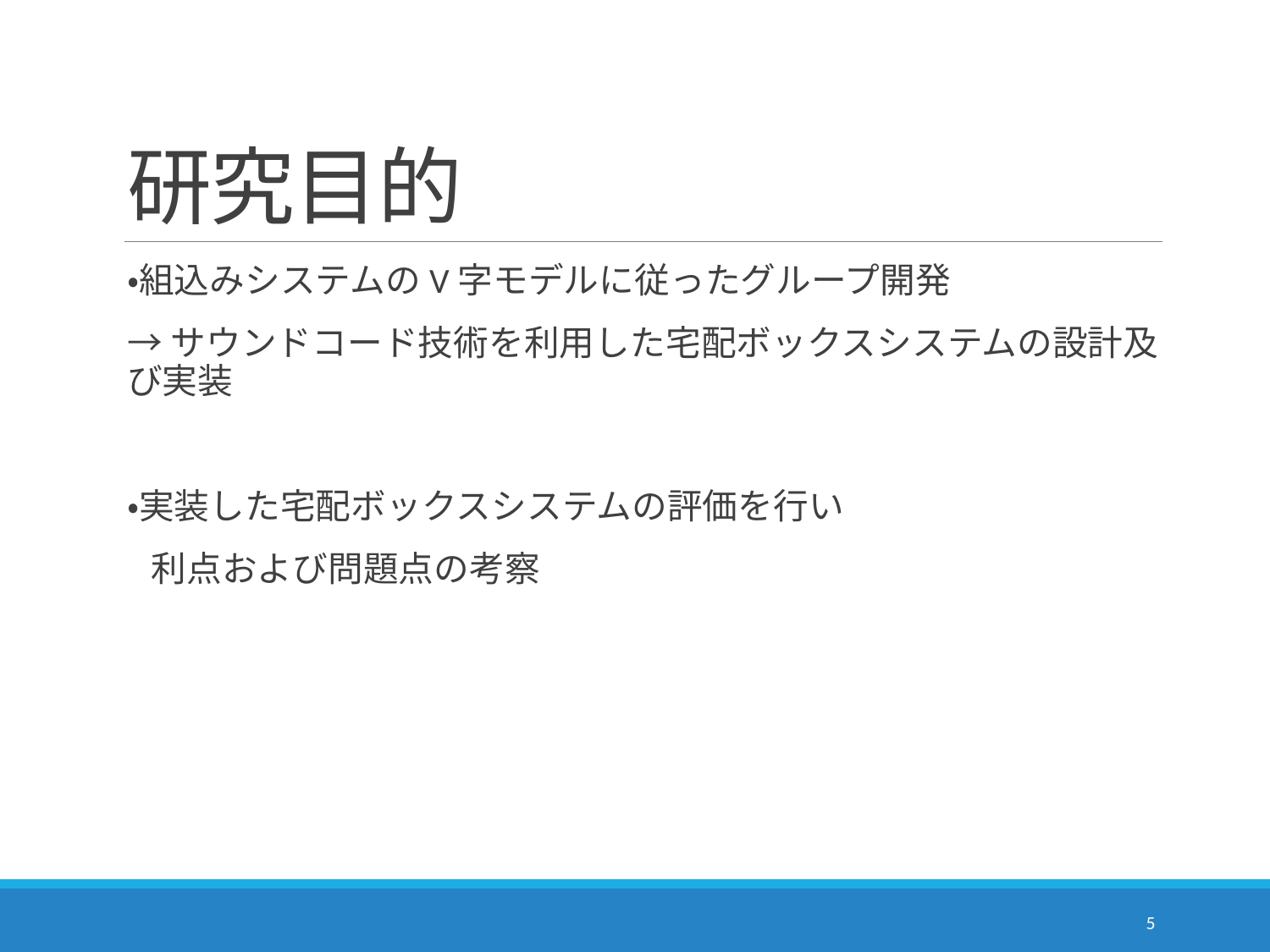

# 研究目的
・組込みシステムのV字モデルに従ったグループ開発
→サウンドコード技術を利用した宅配ボックスシステムの設計及び実装

・実装した宅配ボックスシステムの評価を行い
  利点および問題点の考察
5